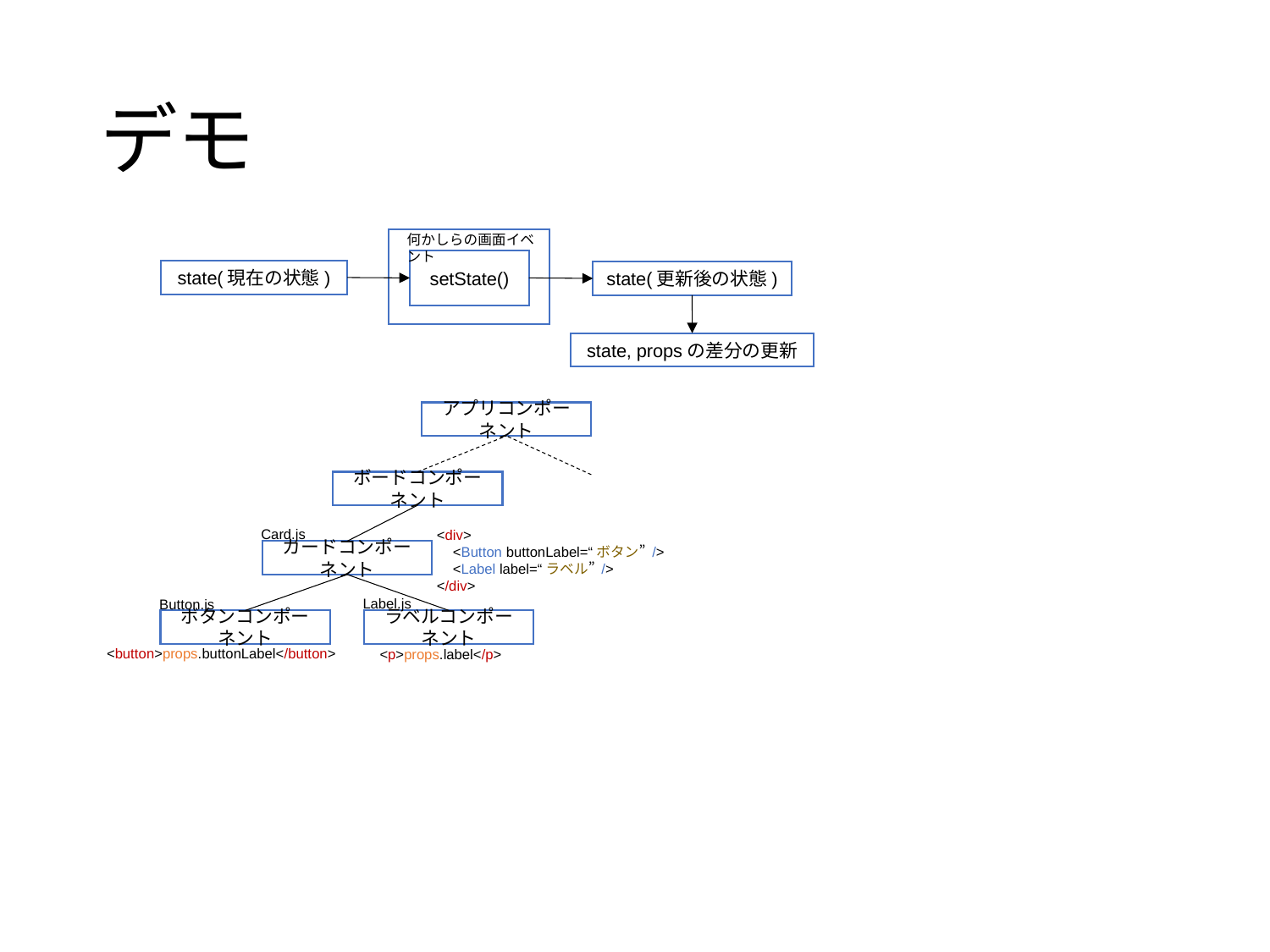

# デモ
何かしらの画面イベント

setState()

state(現在の状態)
state(更新後の状態)
state, propsの差分の更新
アプリコンポーネント
ボードコンポーネント
Card.js
<div>
    <Button buttonLabel=“ボタン” />
    <Label label=“ラベル” />
</div>
カードコンポーネント
Label.js
Button.js
ボタンコンポーネント
ラベルコンポーネント
<button>props.buttonLabel</button>
<p>props.label</p>